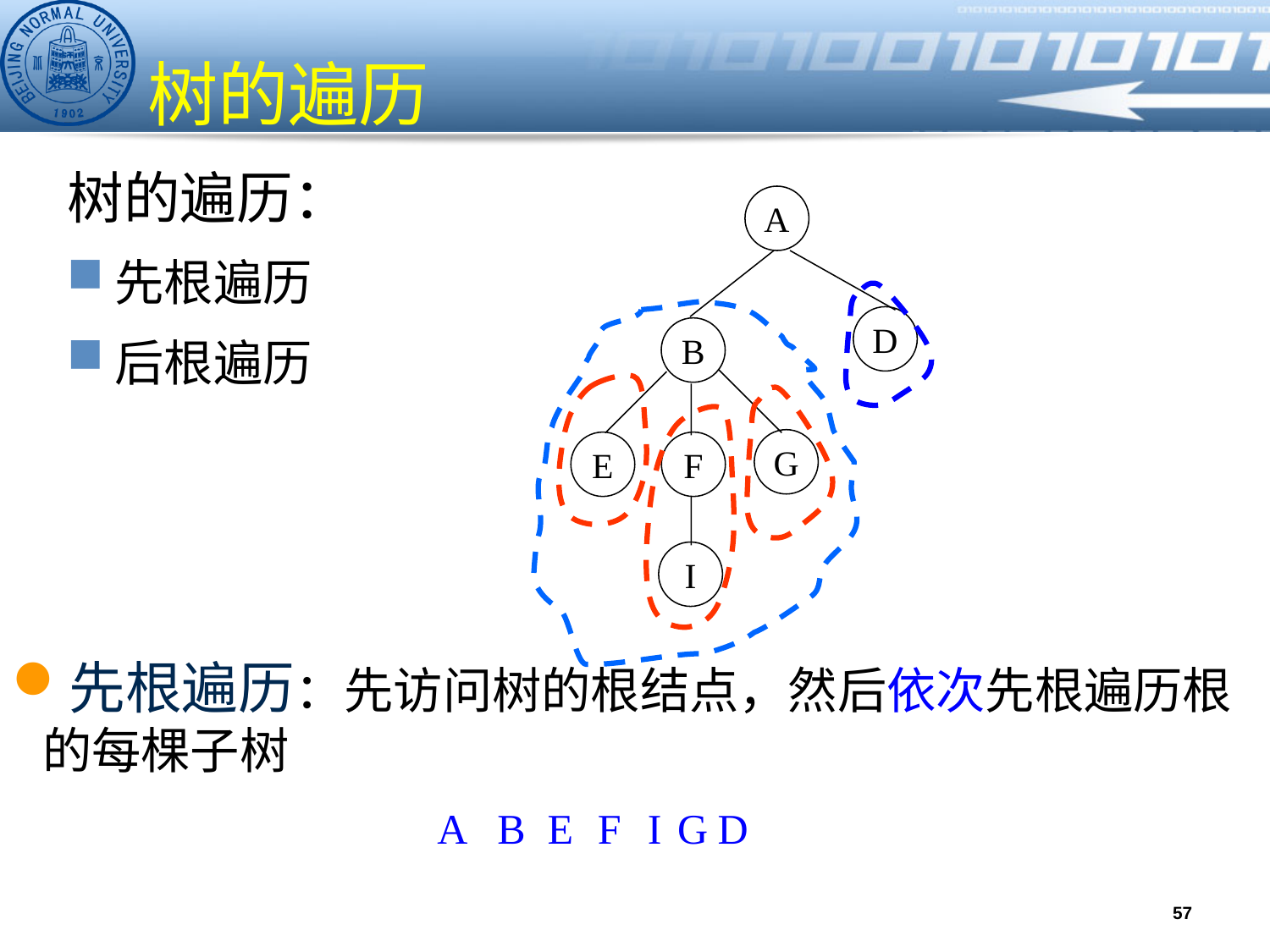

树的遍历
树的遍历：
先根遍历
后根遍历
A

D
B

G
E
F

I
先根遍历：先访问树的根结点，然后依次先根遍历根 的每棵子树
A
B
E
F
I
G
D
57